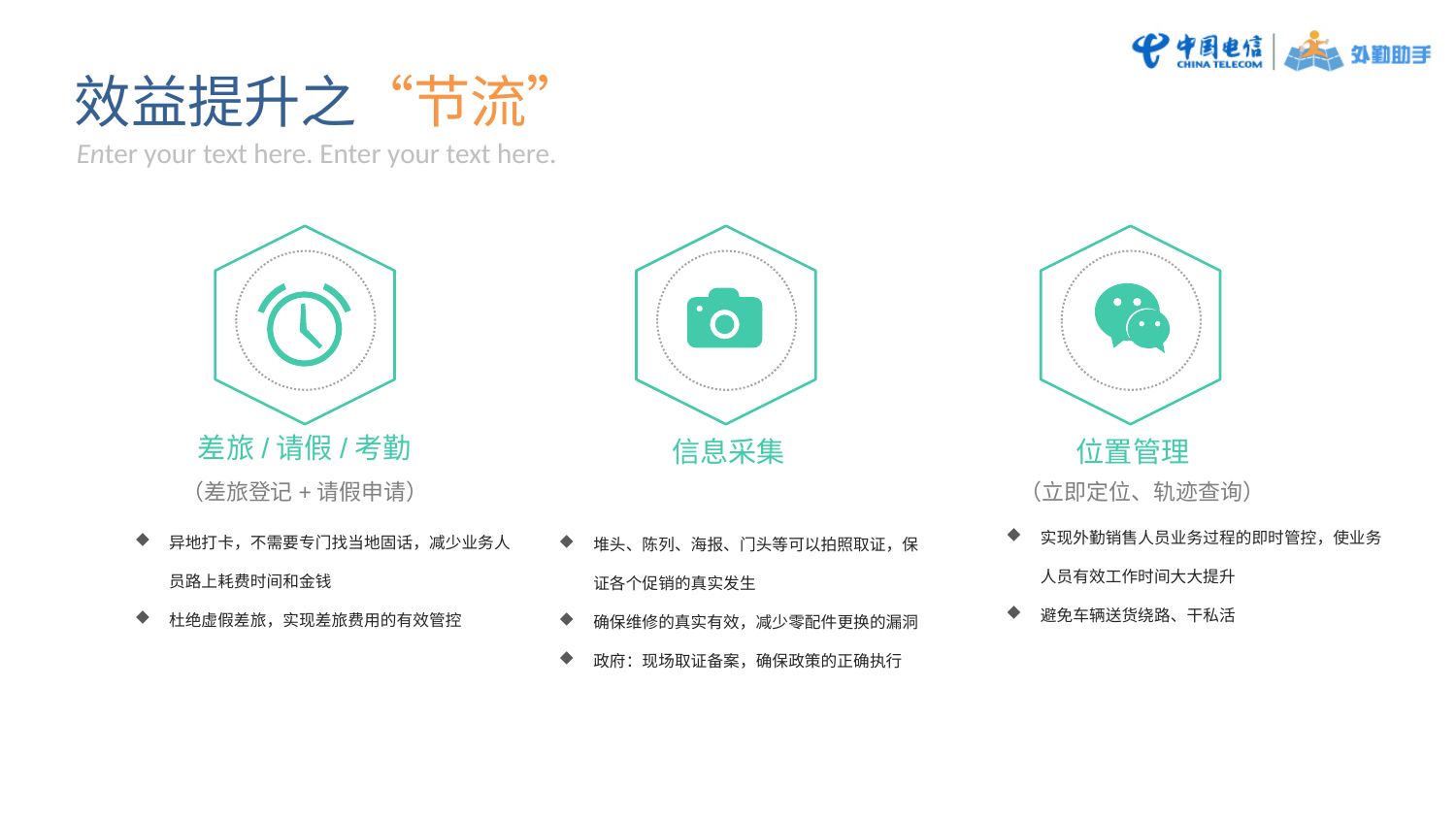

效益提升之“节流”
Enter your text here. Enter your text here.

差旅/请假/考勤
信息采集
位置管理
（差旅登记+请假申请）
（立即定位、轨迹查询）
实现外勤销售人员业务过程的即时管控，使业务人员有效工作时间大大提升
避免车辆送货绕路、干私活

异地打卡，不需要专门找当地固话，减少业务人员路上耗费时间和金钱
杜绝虚假差旅，实现差旅费用的有效管控
堆头、陈列、海报、门头等可以拍照取证，保证各个促销的真实发生
确保维修的真实有效，减少零配件更换的漏洞
政府：现场取证备案，确保政策的正确执行